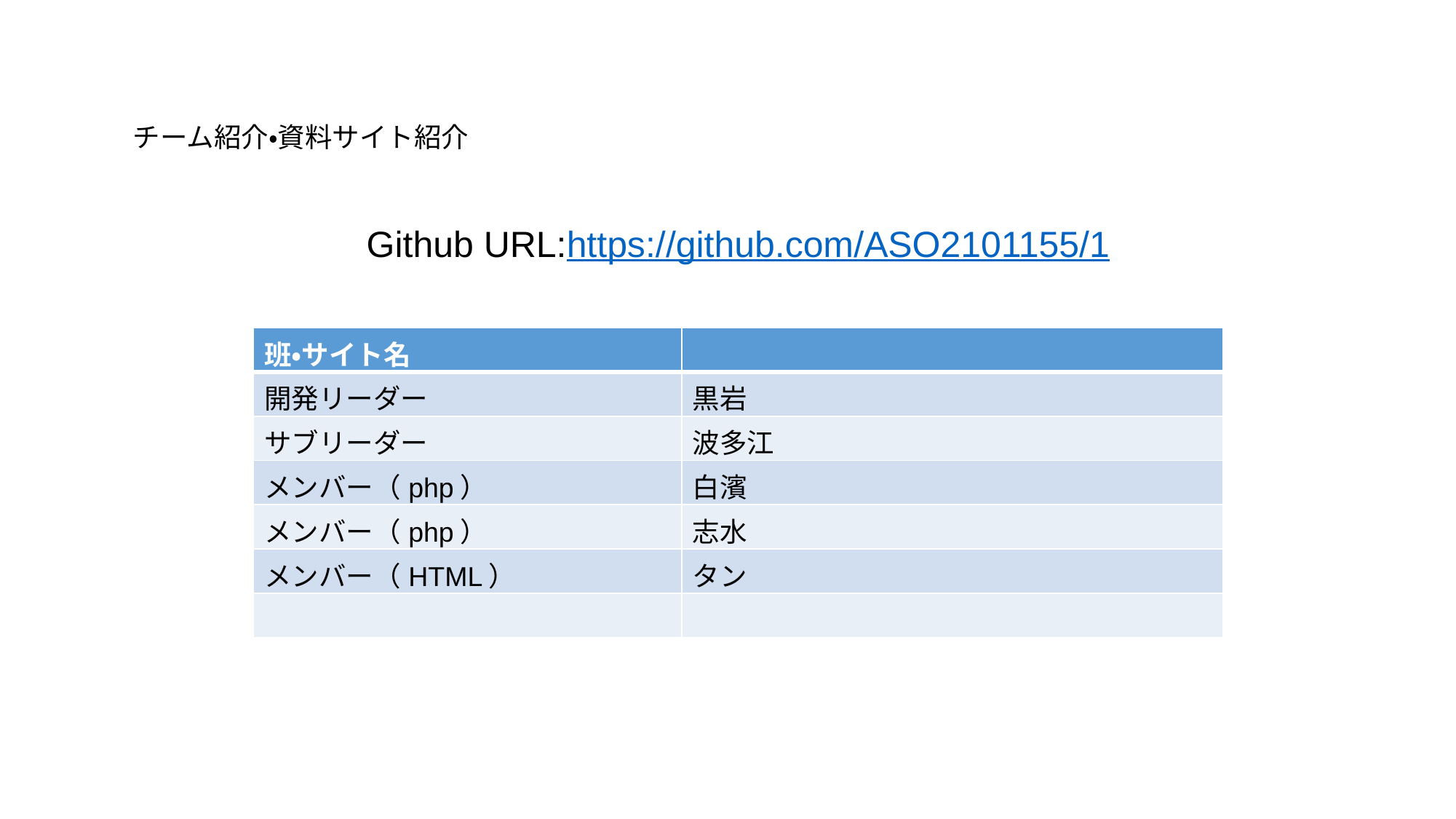

チーム紹介・資料サイト紹介
Github URL:https://github.com/ASO2101155/1
| 班・サイト名 |  |
| --- | --- |
| 開発リーダー | 黒岩 |
| サブリーダー | 波多江 |
| メンバー（php） | 白濱 |
| メンバー（php） | 志水 |
| メンバー（HTML） | タン |
|  |  |